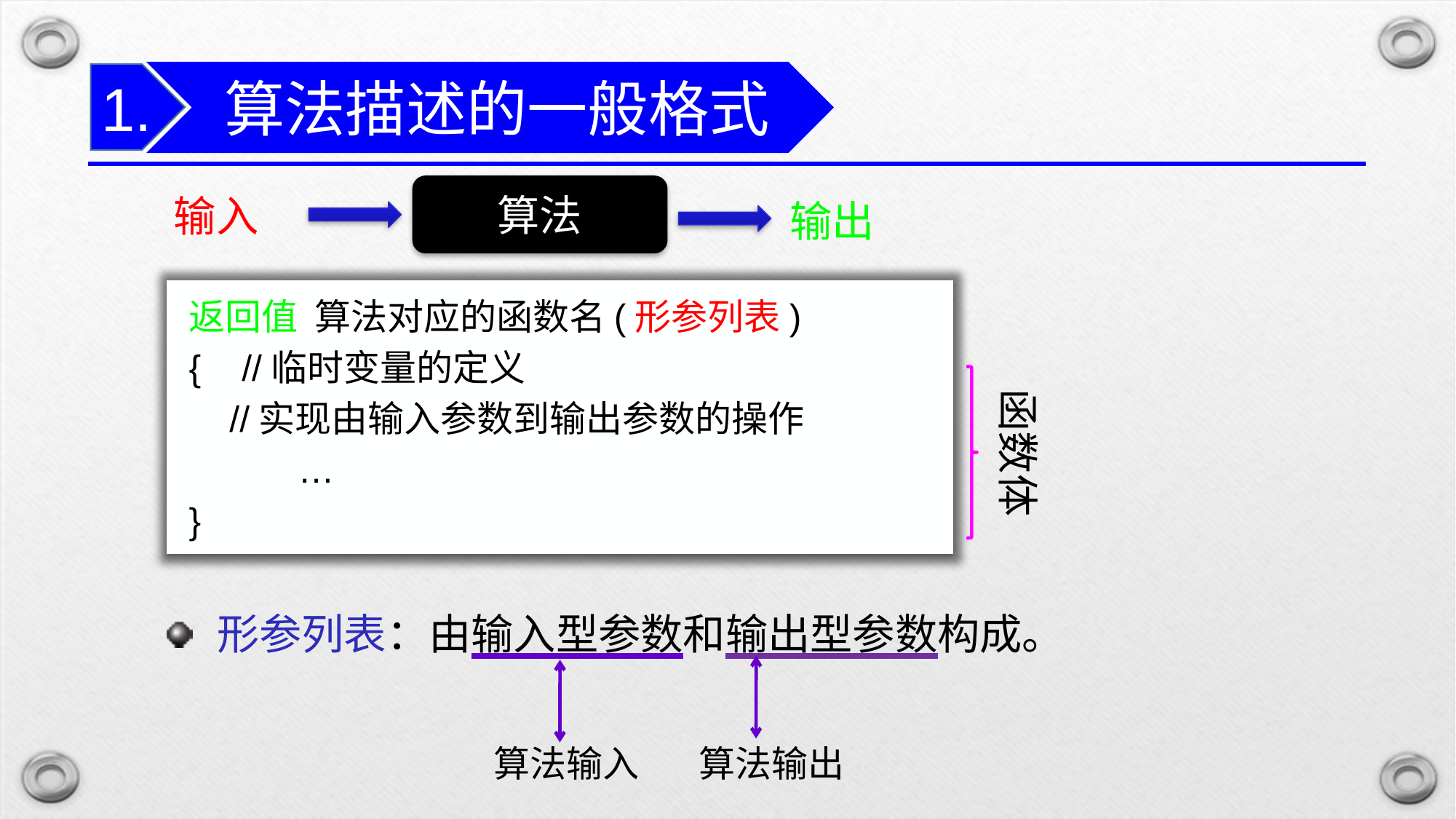

算法描述的一般格式

1.
算法
输入
输出

返回值  算法对应的函数名(形参列表)
{    //临时变量的定义
    //实现由输入参数到输出参数的操作
	…
}

函数体
形参列表：由输入型参数和输出型参数构成。
算法输出
算法输入